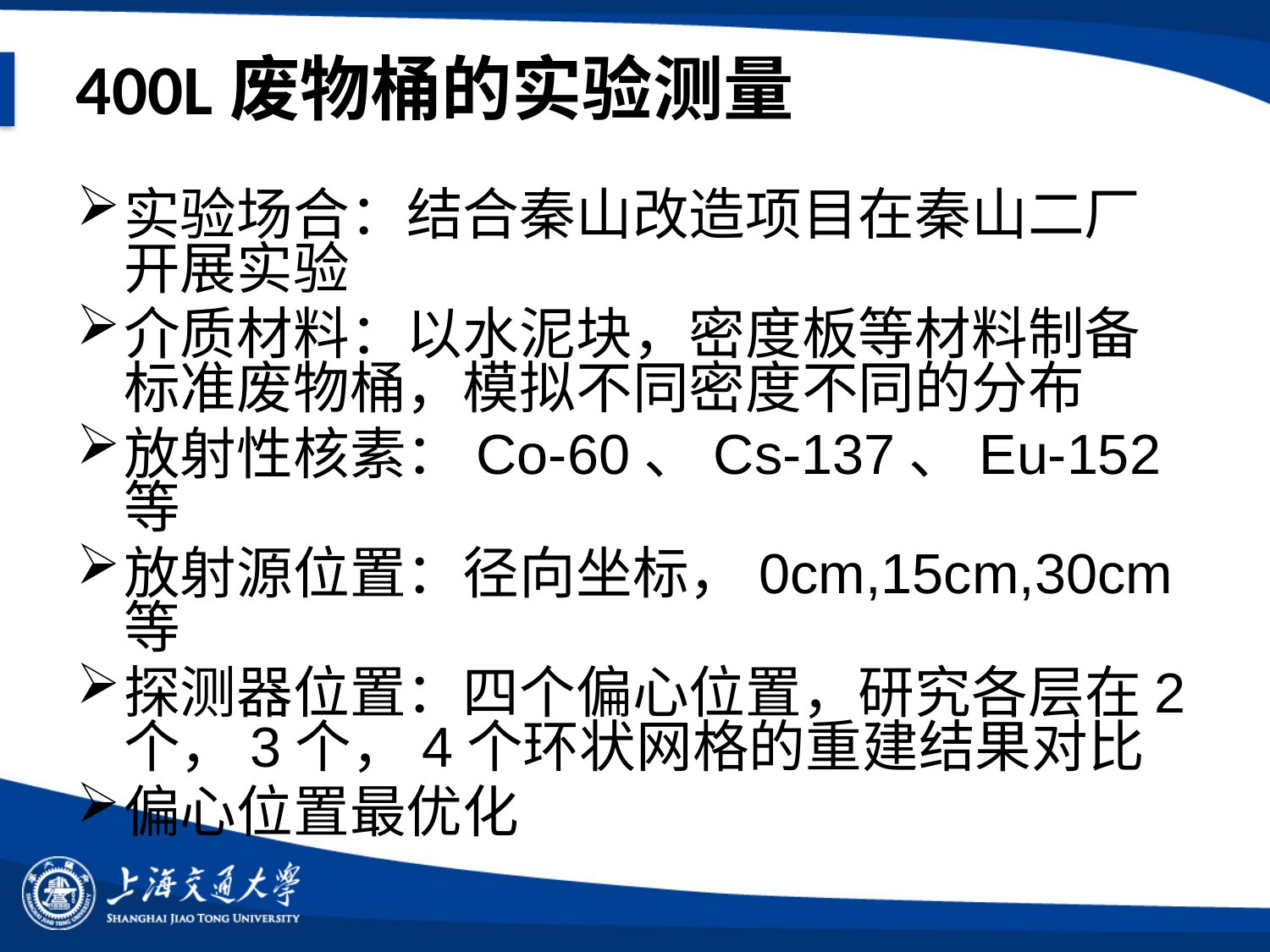

400L废物桶的实验测量
实验场合：结合秦山改造项目在秦山二厂开展实验
介质材料：以水泥块，密度板等材料制备标准废物桶，模拟不同密度不同的分布
放射性核素：Co-60、Cs-137、Eu-152等
放射源位置：径向坐标，0cm,15cm,30cm等
探测器位置：四个偏心位置，研究各层在2个，3个，4个环状网格的重建结果对比
偏心位置最优化